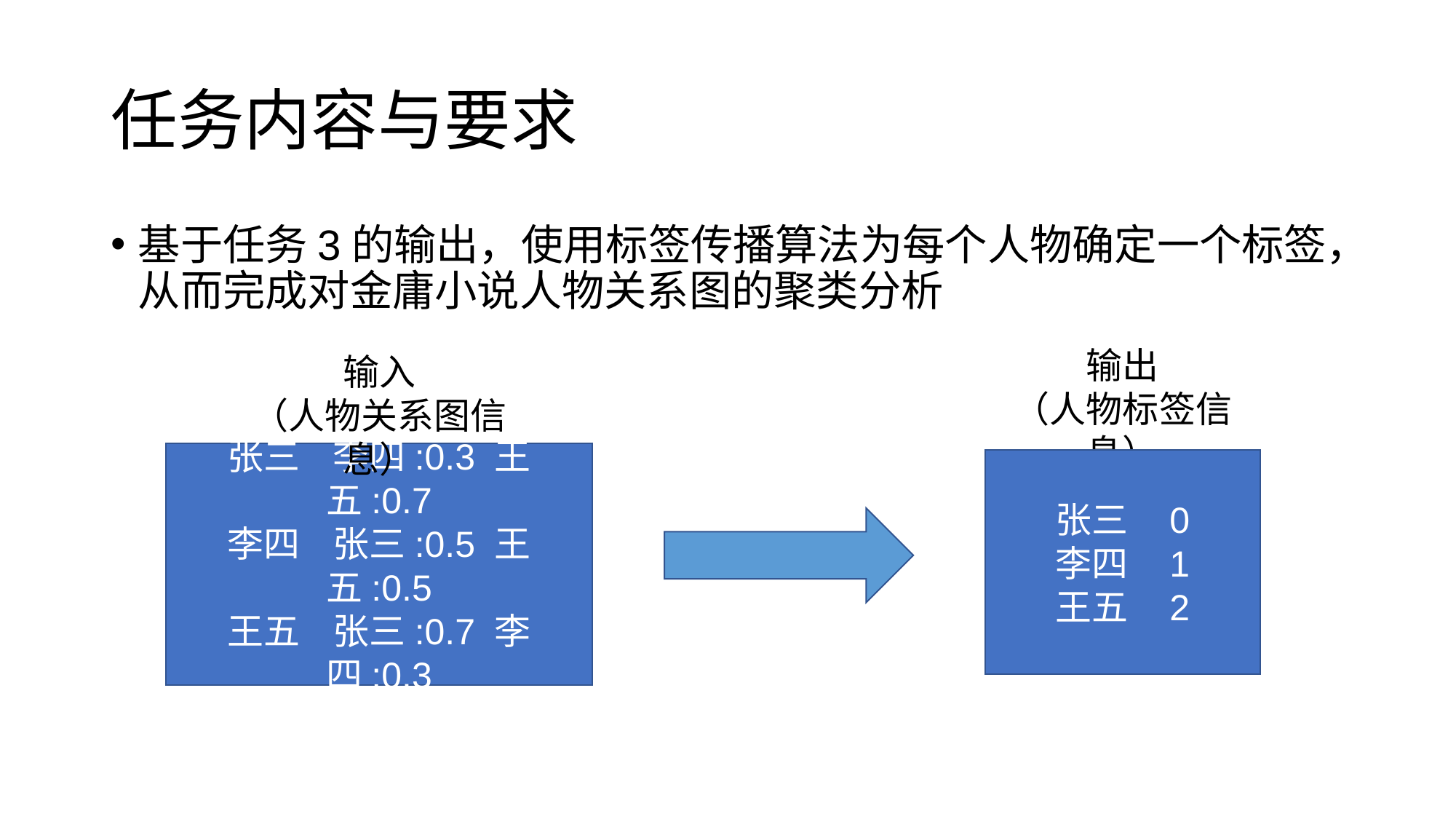

# 任务内容与要求
基于任务3的输出，使用标签传播算法为每个人物确定一个标签，从而完成对金庸小说人物关系图的聚类分析
输出
（人物标签信息）
输入
（人物关系图信息）
张三    李四:0.3 王五:0.7
李四    张三:0.5 王五:0.5
王五    张三:0.7 李四:0.3
张三    0
李四    1
王五    2